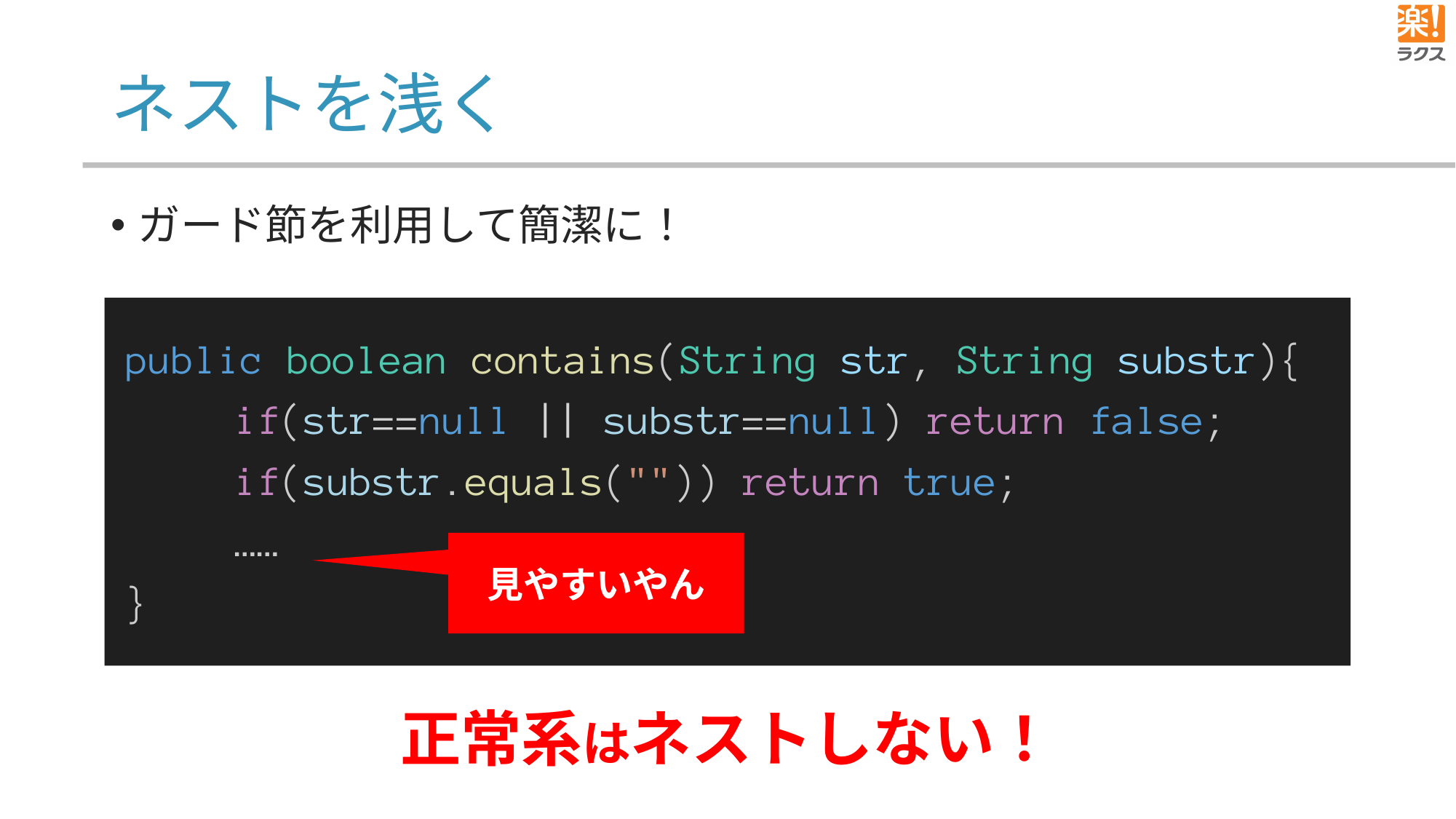

# ネストを浅く
ガード節を利用して簡潔に！
public boolean contains(String str, String substr){
	if(str==null || substr==null) return false;
	if(substr.equals("")) return true;
	……
}
見やすいやん
正常系はネストしない！